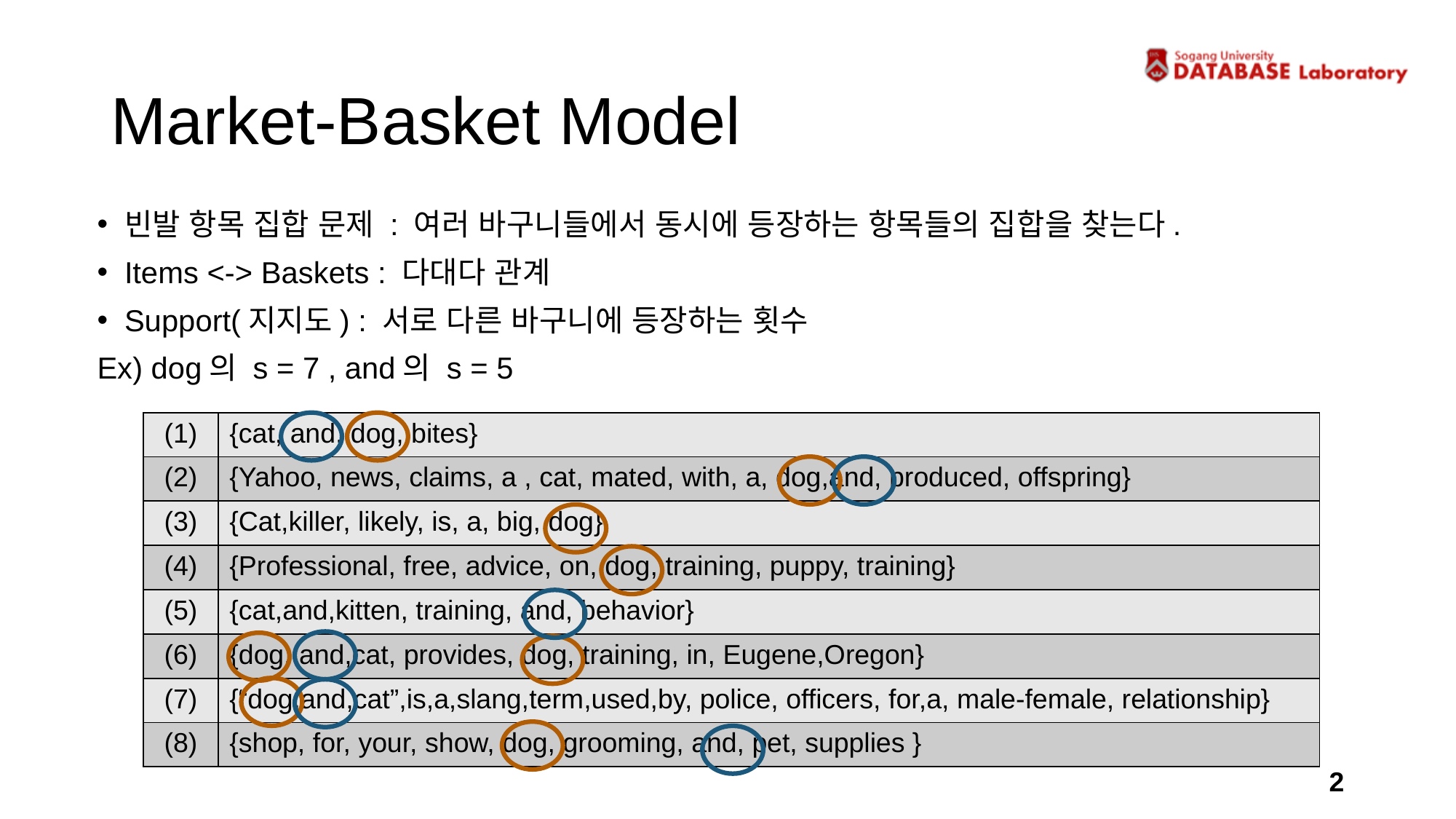

# Market-Basket Model
빈발 항목 집합 문제 : 여러 바구니들에서 동시에 등장하는 항목들의 집합을 찾는다.
Items <-> Baskets : 다대다 관계
Support(지지도) : 서로 다른 바구니에 등장하는 횟수
Ex) dog의 s = 7 , and의 s = 5
| (1) | {cat, and, dog, bites} |
| --- | --- |
| (2) | {Yahoo, news, claims, a , cat, mated, with, a, dog,and, produced, offspring} |
| (3) | {Cat,killer, likely, is, a, big, dog} |
| (4) | {Professional, free, advice, on, dog, training, puppy, training} |
| (5) | {cat,and,kitten, training, and, behavior} |
| (6) | {dog, and,cat, provides, dog, training, in, Eugene,Oregon} |
| (7) | {“dog,and,cat”,is,a,slang,term,used,by, police, officers, for,a, male-female, relationship} |
| (8) | {shop, for, your, show, dog, grooming, and, pet, supplies } |

2